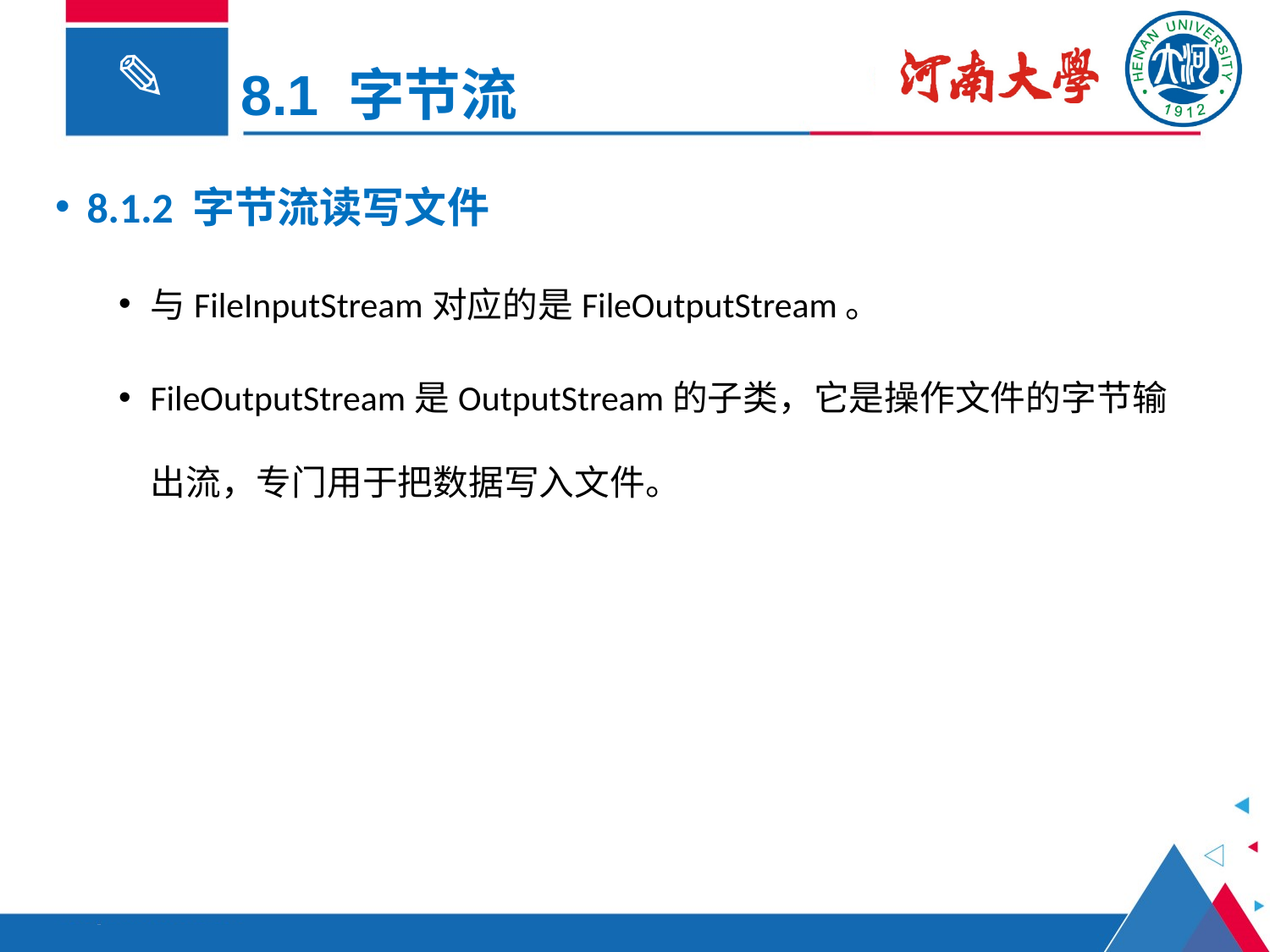

8.1 字节流
8.1.2 字节流读写文件
与FileInputStream对应的是FileOutputStream。
FileOutputStream是OutputStream的子类，它是操作文件的字节输出流，专门用于把数据写入文件。